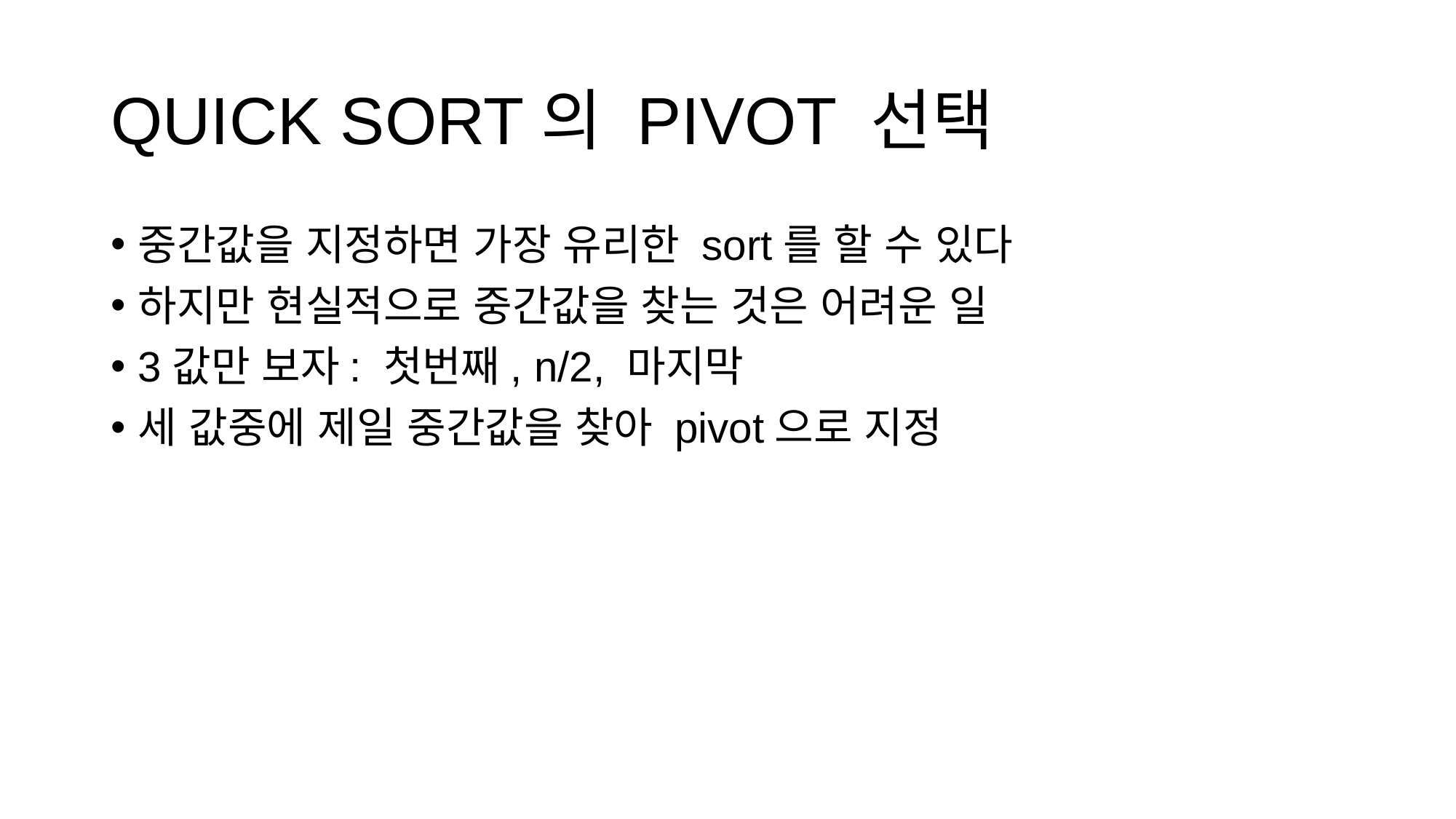

# QUICK SORT의 PIVOT 선택
중간값을 지정하면 가장 유리한 sort를 할 수 있다
하지만 현실적으로 중간값을 찾는 것은 어려운 일
3값만 보자: 첫번째, n/2, 마지막
세 값중에 제일 중간값을 찾아 pivot으로 지정